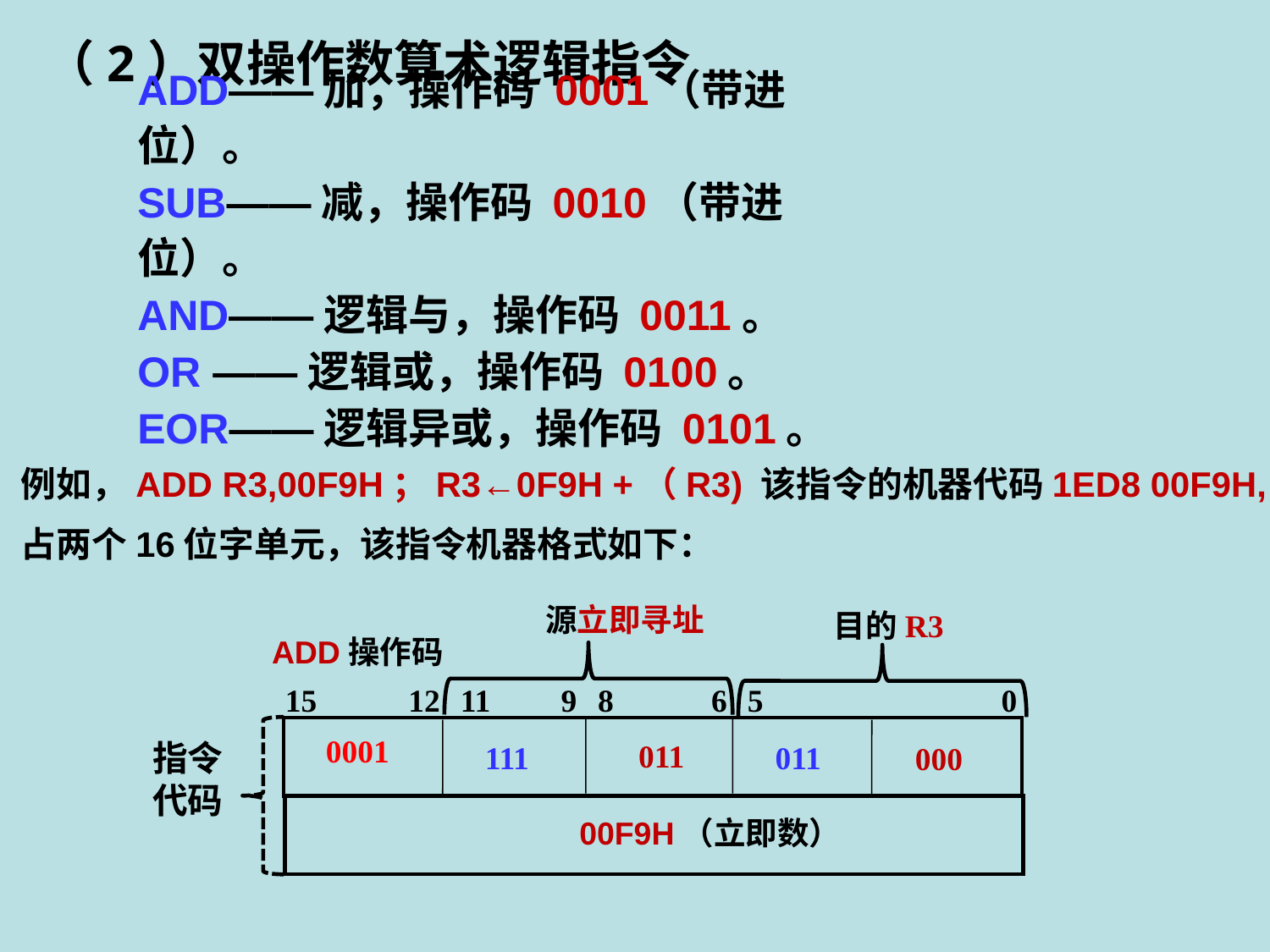

（2）双操作数算术逻辑指令
ADD——加，操作码 0001（带进位）。
SUB——减，操作码 0010（带进位）。
AND——逻辑与，操作码 0011。
OR ——逻辑或，操作码 0100。
EOR——逻辑异或，操作码 0101。
例如，ADD R3,00F9H；R3←0F9H +（R3) 该指令的机器代码1ED8 00F9H,
占两个16位字单元，该指令机器格式如下：

源立即寻址
目的R3
ADD操作码
15
  12
11
  9
8
  6
  5
  0

0001
指令代码
011
011
111
000

00F9H（立即数）